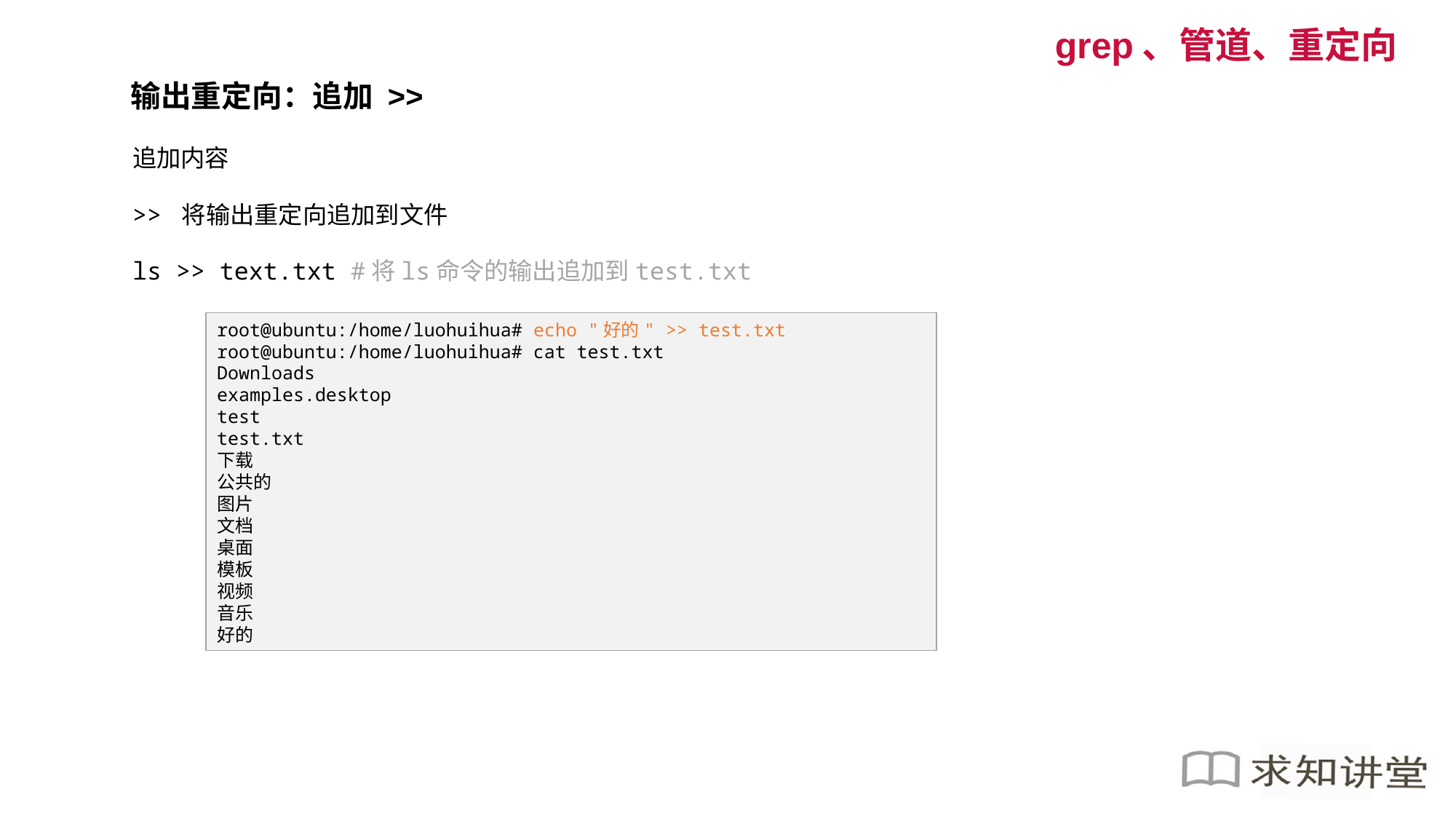

grep、管道、重定向
输出重定向：追加 >>
追加内容
>> 将输出重定向追加到文件
ls >> text.txt #将ls命令的输出追加到test.txt
root@ubuntu:/home/luohuihua# echo "好的" >> test.txt
root@ubuntu:/home/luohuihua# cat test.txt
Downloads
examples.desktop
test
test.txt
下载
公共的
图片
文档
桌面
模板
视频
音乐
好的